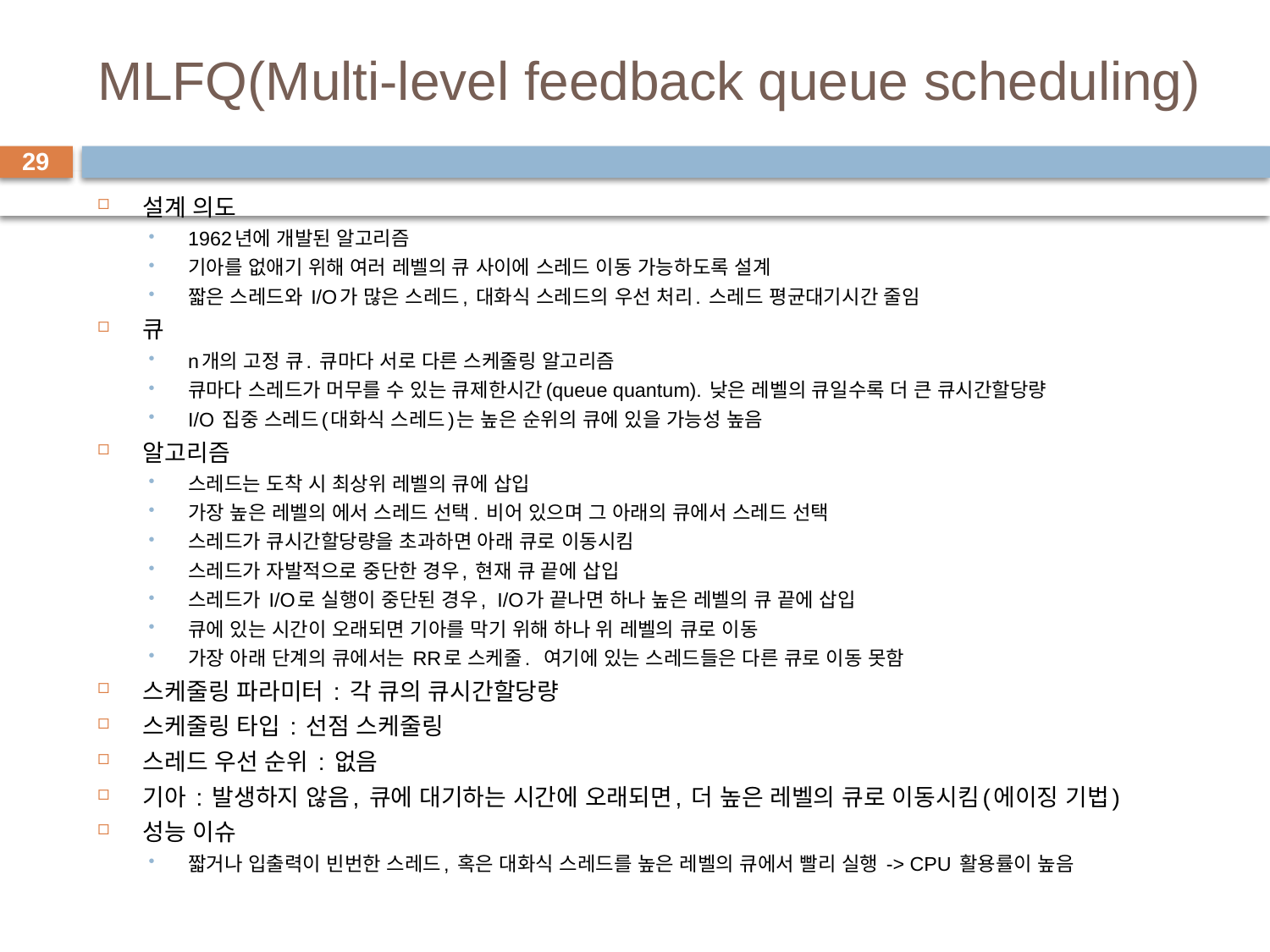

# MLFQ(Multi-level feedback queue scheduling)
29
설계 의도
1962년에 개발된 알고리즘
기아를 없애기 위해 여러 레벨의 큐 사이에 스레드 이동 가능하도록 설계
짧은 스레드와 I/O가 많은 스레드, 대화식 스레드의 우선 처리. 스레드 평균대기시간 줄임
큐
n개의 고정 큐. 큐마다 서로 다른 스케줄링 알고리즘
큐마다 스레드가 머무를 수 있는 큐제한시간(queue quantum). 낮은 레벨의 큐일수록 더 큰 큐시간할당량
I/O 집중 스레드(대화식 스레드)는 높은 순위의 큐에 있을 가능성 높음
알고리즘
스레드는 도착 시 최상위 레벨의 큐에 삽입
가장 높은 레벨의 에서 스레드 선택. 비어 있으며 그 아래의 큐에서 스레드 선택
스레드가 큐시간할당량을 초과하면 아래 큐로 이동시킴
스레드가 자발적으로 중단한 경우, 현재 큐 끝에 삽입
스레드가 I/O로 실행이 중단된 경우,  I/O가 끝나면 하나 높은 레벨의 큐 끝에 삽입
큐에 있는 시간이 오래되면 기아를 막기 위해 하나 위 레벨의 큐로 이동
가장 아래 단계의 큐에서는 RR로 스케줄.  여기에 있는 스레드들은 다른 큐로 이동 못함
스케줄링 파라미터 : 각 큐의 큐시간할당량
스케줄링 타입 : 선점 스케줄링
스레드 우선 순위 : 없음
기아 : 발생하지 않음, 큐에 대기하는 시간에 오래되면, 더 높은 레벨의 큐로 이동시킴(에이징 기법)
성능 이슈
짧거나 입출력이 빈번한 스레드, 혹은 대화식 스레드를 높은 레벨의 큐에서 빨리 실행 -> CPU 활용률이 높음